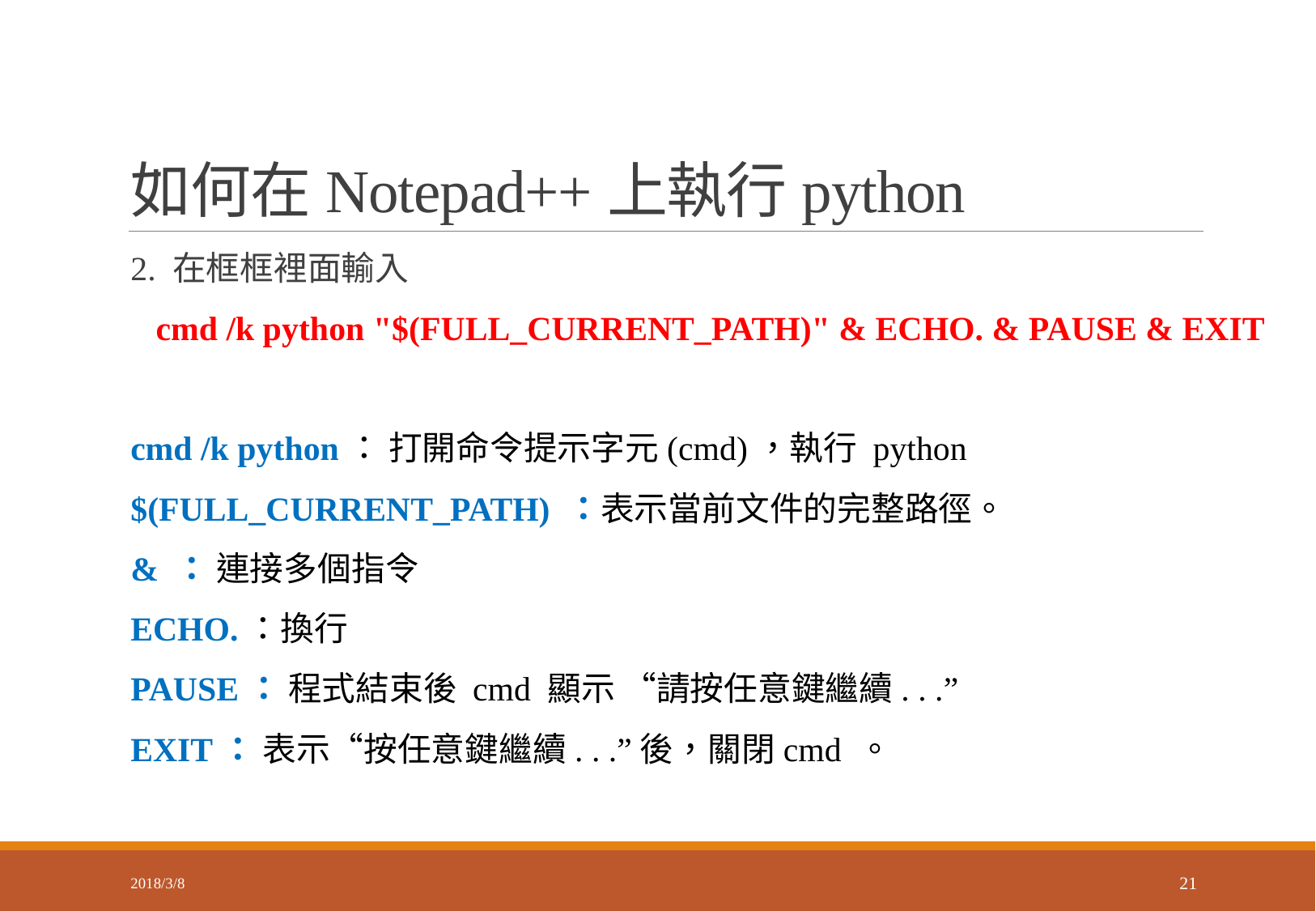

# 如何在Notepad++上執行python
2. 在框框裡面輸入
   cmd /k python "$(FULL_CURRENT_PATH)" & ECHO. & PAUSE & EXIT

cmd /k python： 打開命令提示字元(cmd)，執行 python
$(FULL_CURRENT_PATH) ：表示當前文件的完整路徑。
& ： 連接多個指令
ECHO.：換行
PAUSE： 程式結束後 cmd 顯示 “請按任意鍵繼續. . .”
EXIT： 表示“按任意鍵繼續. . .”後，關閉cmd 。
2018/3/8
21